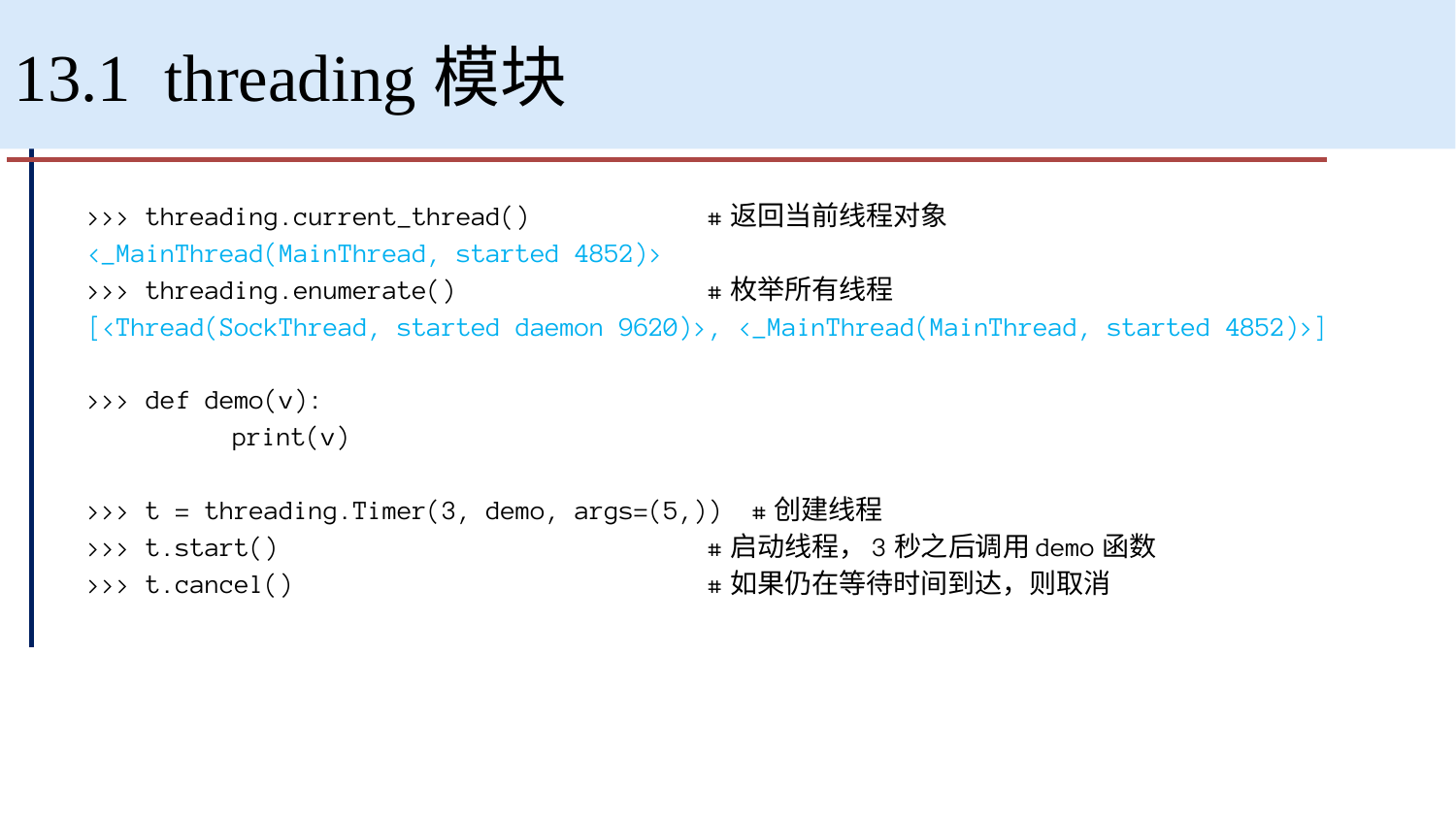

# 13.1  threading模块
>>> threading.current_thread()            #返回当前线程对象
<_MainThread(MainThread, started 4852)>
>>> threading.enumerate()                 #枚举所有线程
[<Thread(SockThread, started daemon 9620)>, <_MainThread(MainThread, started 4852)>]

>>> def demo(v):
	print(v)

>>> t = threading.Timer(3, demo, args=(5,))  #创建线程
>>> t.start()                             #启动线程，3秒之后调用demo函数
>>> t.cancel()                            #如果仍在等待时间到达，则取消